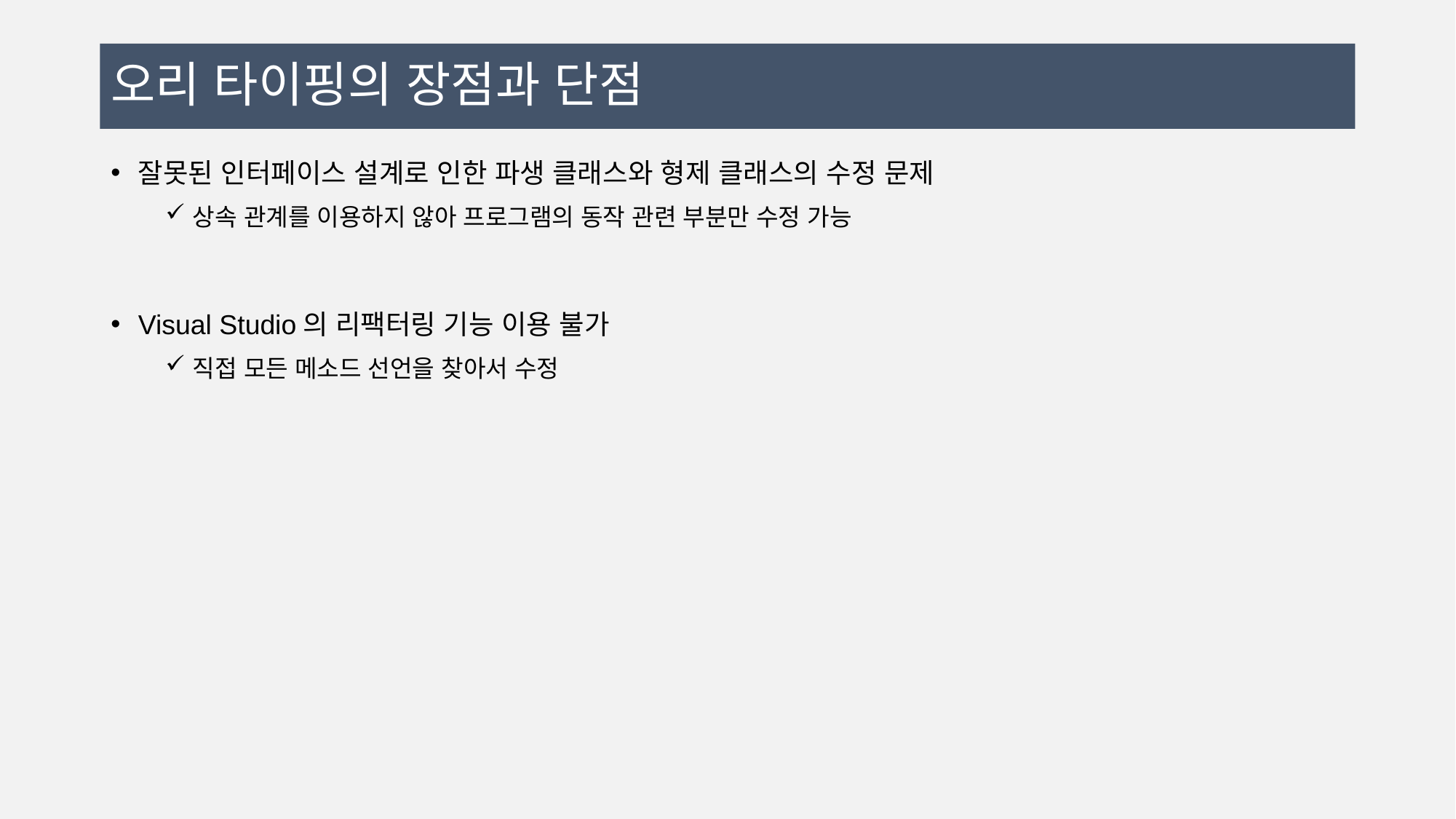

# 오리 타이핑의 장점과 단점
잘못된 인터페이스 설계로 인한 파생 클래스와 형제 클래스의 수정 문제
상속 관계를 이용하지 않아 프로그램의 동작 관련 부분만 수정 가능

Visual Studio의 리팩터링 기능 이용 불가
직접 모든 메소드 선언을 찾아서 수정